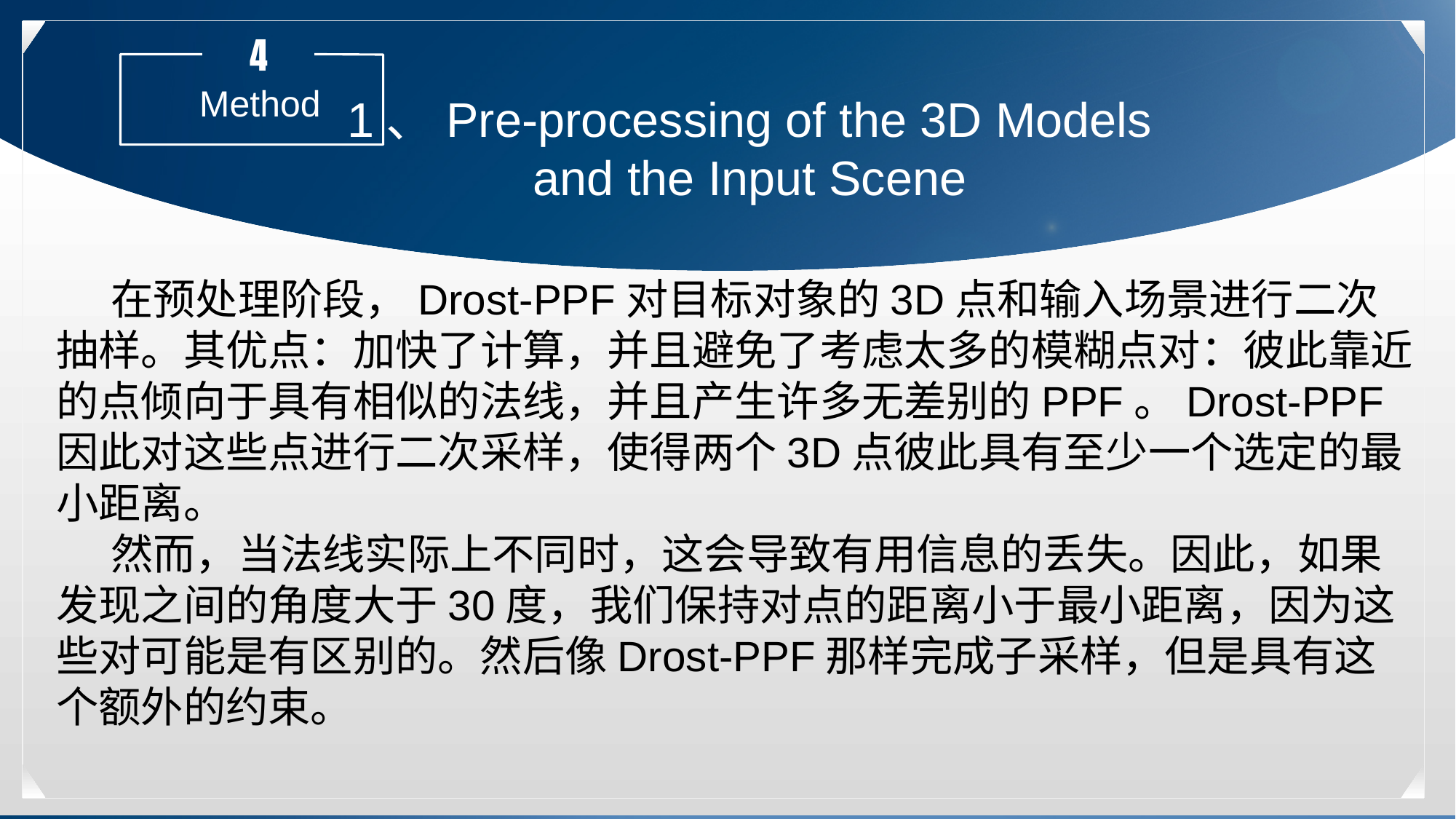

4

Method
1、Pre-processing of the 3D Models and the Input Scene

在预处理阶段，Drost-PPF对目标对象的3D点和输入场景进行二次抽样。其优点：加快了计算，并且避免了考虑太多的模糊点对：彼此靠近的点倾向于具有相似的法线，并且产生许多无差别的PPF。Drost-PPF因此对这些点进行二次采样，使得两个3D点彼此具有至少一个选定的最小距离。
然而，当法线实际上不同时，这会导致有用信息的丢失。因此，如果发现之间的角度大于30度，我们保持对点的距离小于最小距离，因为这些对可能是有区别的。然后像Drost-PPF那样完成子采样，但是具有这个额外的约束。